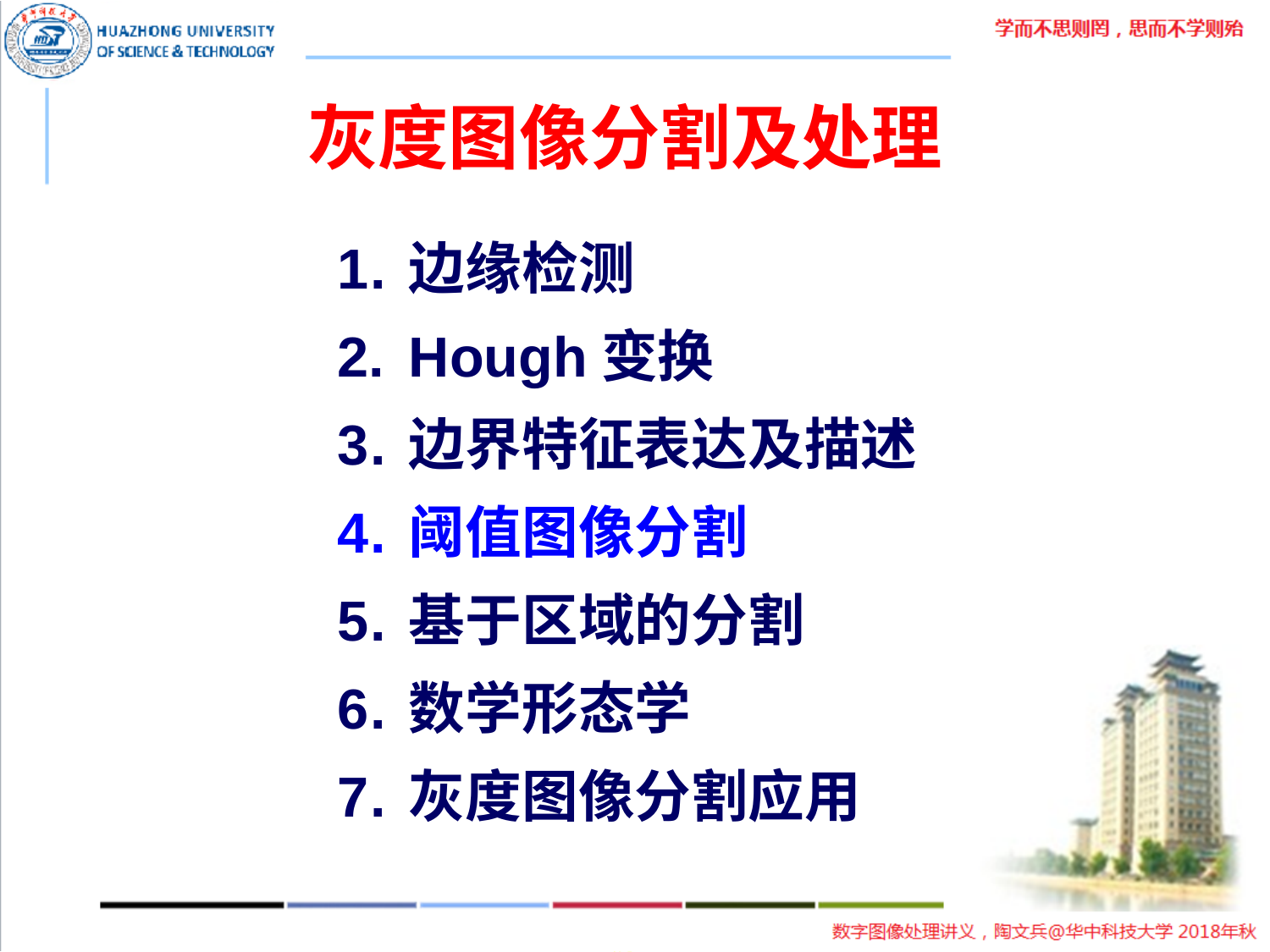

灰度图像分割及处理
边缘检测
Hough变换
边界特征表达及描述
阈值图像分割
基于区域的分割
数学形态学
灰度图像分割应用